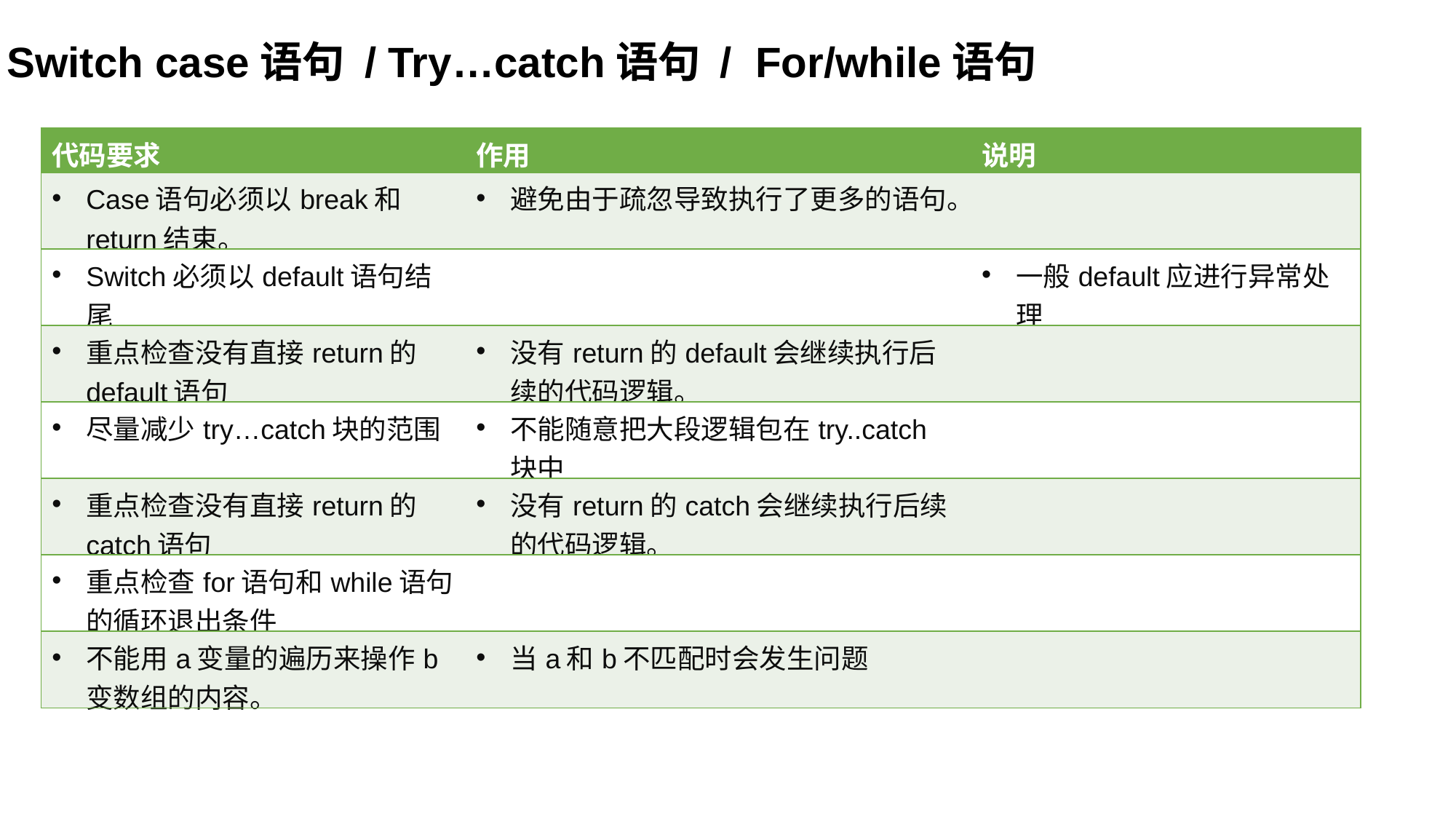

Switch case语句 / Try…catch语句 /  For/while语句
| 代码要求 | 作用 | 说明 |
| --- | --- | --- |
| Case语句必须以break和return结束。 | 避免由于疏忽导致执行了更多的语句。 |  |
| Switch必须以default语句结尾 |  | 一般default应进行异常处理 |
| 重点检查没有直接return的default语句 | 没有return的default会继续执行后续的代码逻辑。 |  |
| 尽量减少try…catch块的范围 | 不能随意把大段逻辑包在try..catch块中 |  |
| 重点检查没有直接return的catch语句 | 没有return的catch会继续执行后续的代码逻辑。 |  |
| 重点检查for语句和while语句的循环退出条件 |  |  |
| 不能用a变量的遍历来操作b变数组的内容。 | 当a和b不匹配时会发生问题 |  |